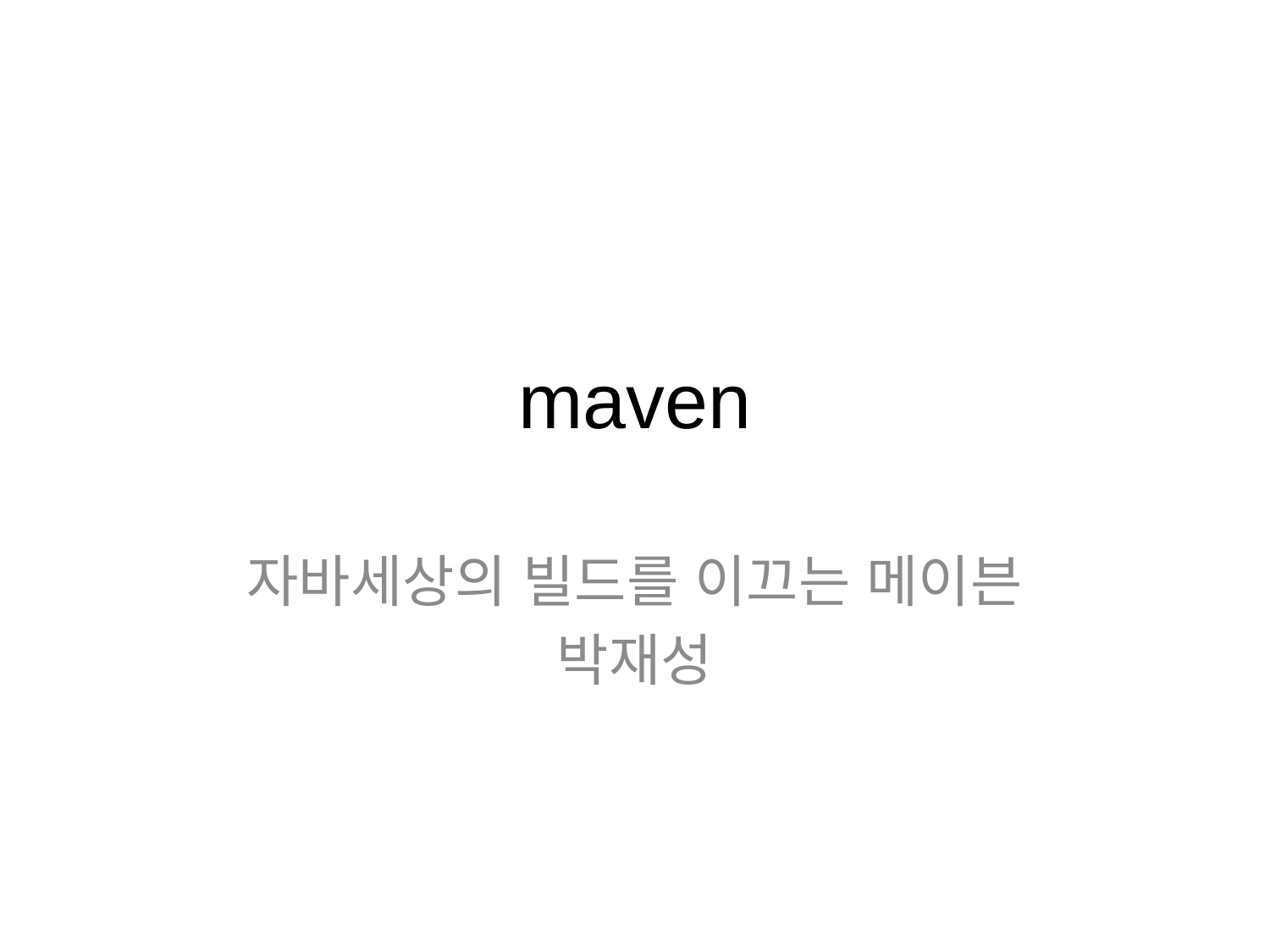

# maven
자바세상의 빌드를 이끄는 메이븐
박재성